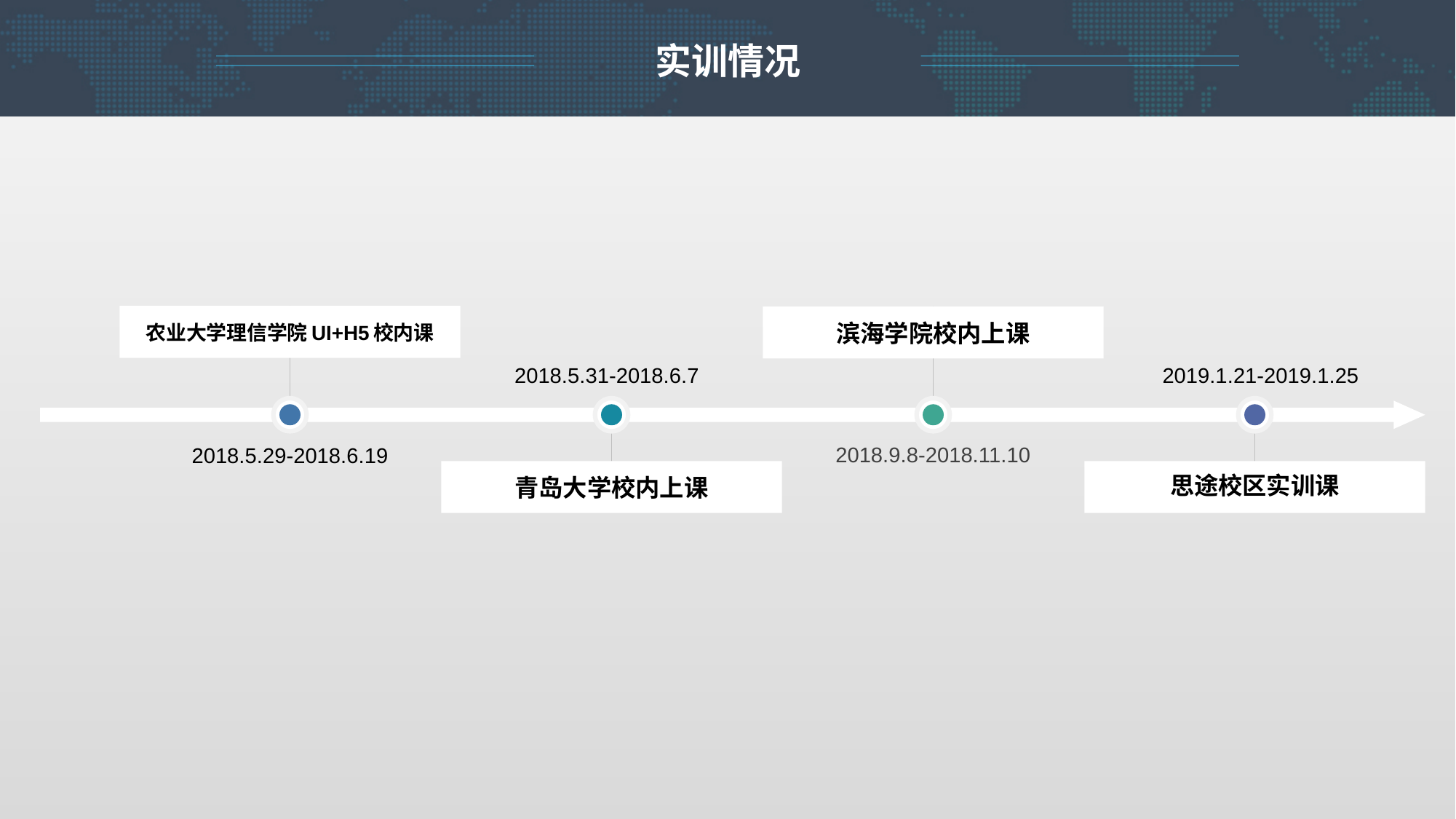

实训情况
农业大学理信学院UI+H5校内课

2018.5.29-2018.6.19
滨海学院校内上课

2018.9.8-2018.11.10

2019.1.21-2019.1.25

思途校区实训课
2018.5.31-2018.6.7

青岛大学校内上课